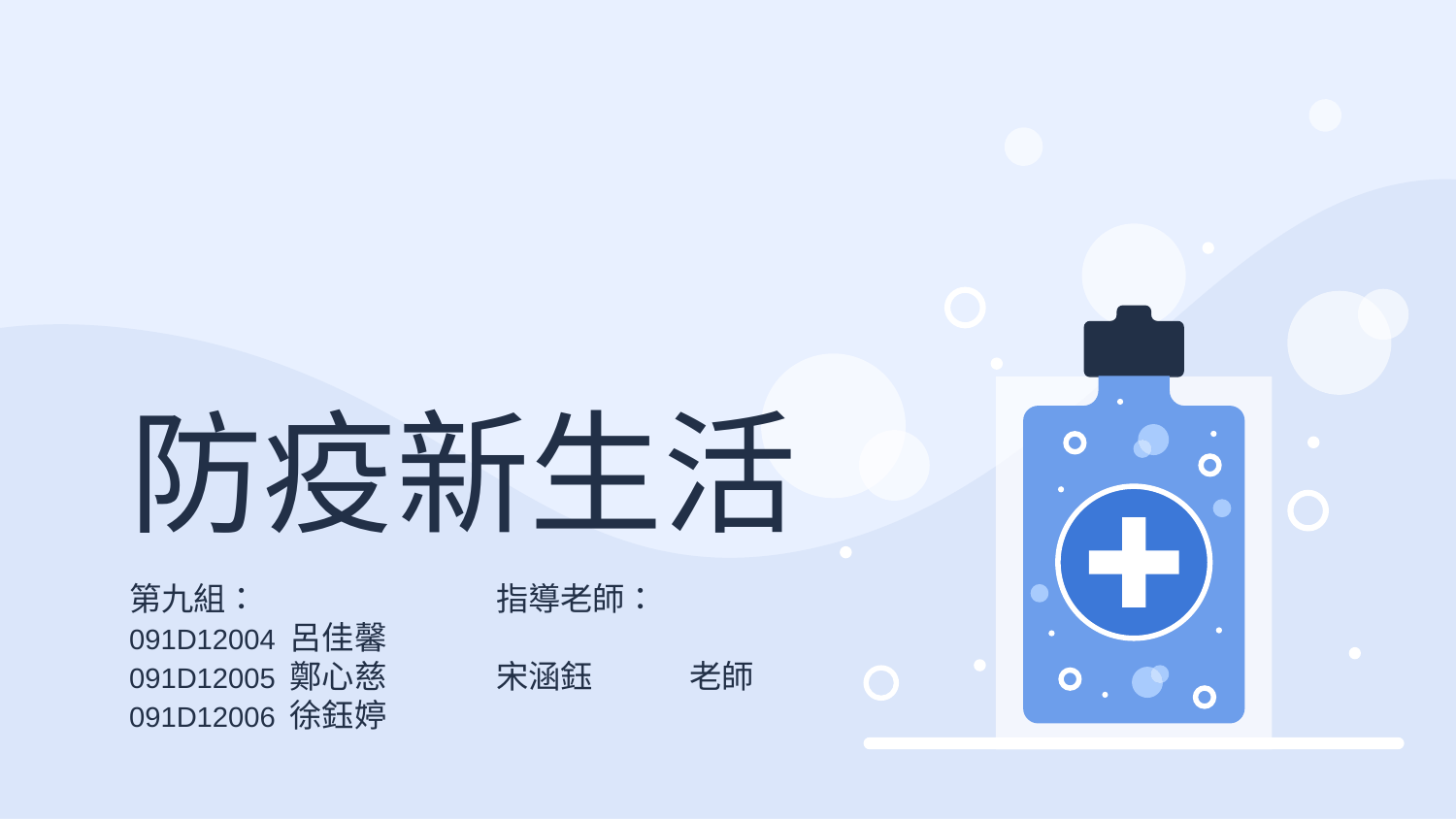

# 防疫新生活
第九組：
091D12004 呂佳馨
091D12005 鄭心慈
091D12006 徐鈺婷
指導老師：

宋涵鈺　　　老師